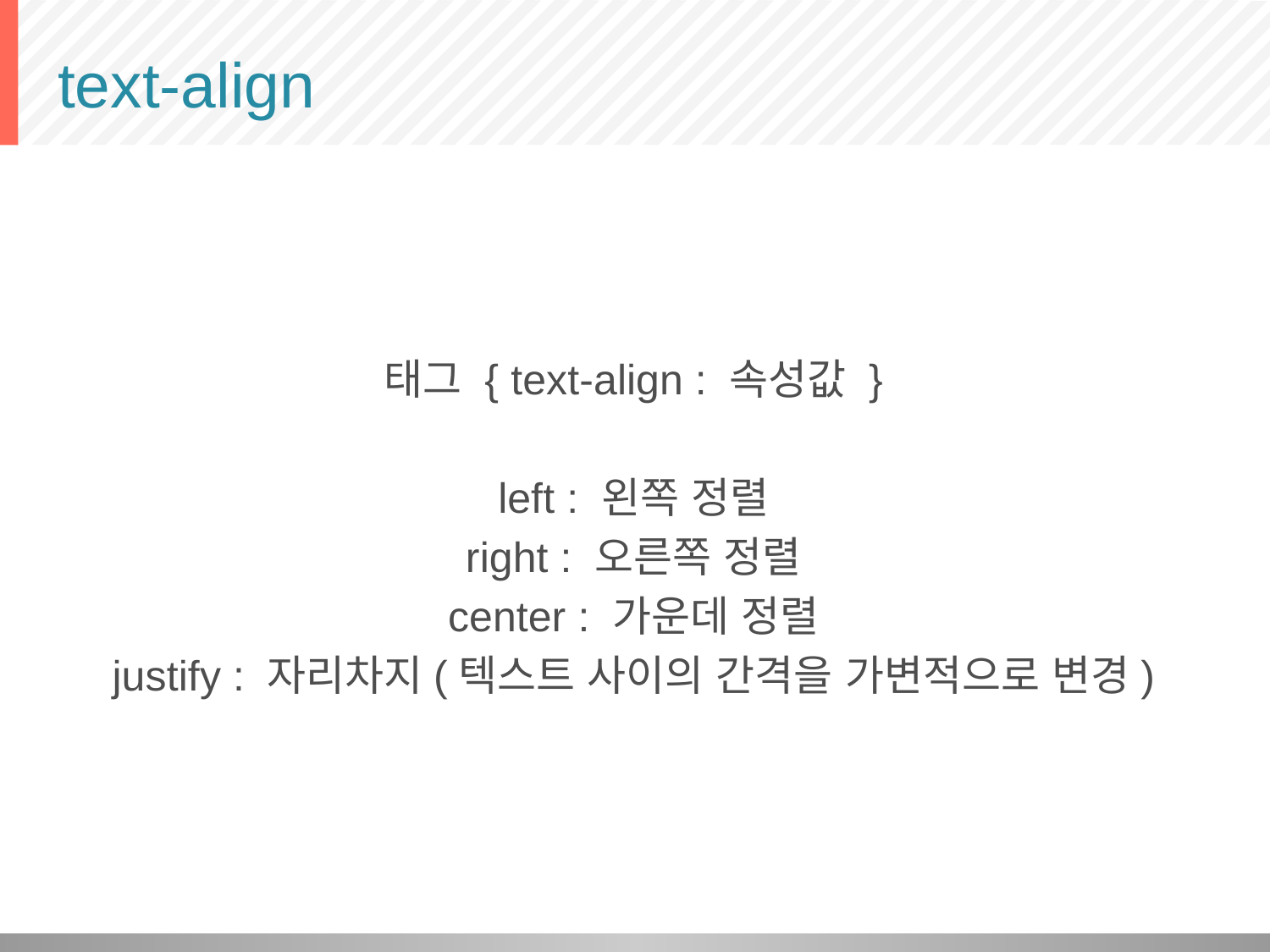

# text-align
태그 { text-align : 속성값 }

left : 왼쪽 정렬
right : 오른쪽 정렬
center : 가운데 정렬
justify : 자리차지(텍스트 사이의 간격을 가변적으로 변경)